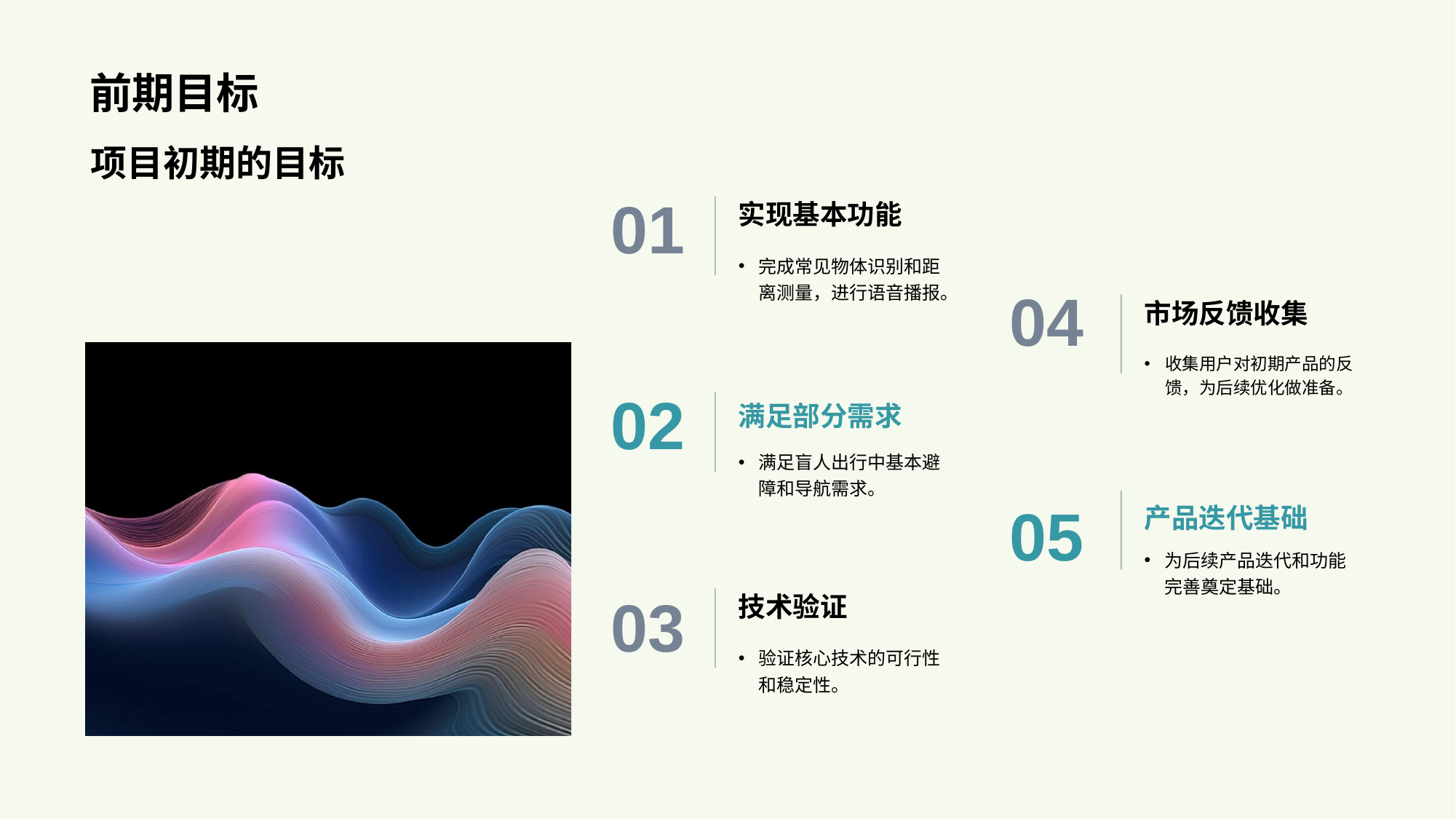

# 前期目标
项目初期的目标
实现基本功能
01
完成常见物体识别和距离测量，进行语音播报。

04
市场反馈收集
收集用户对初期产品的反馈，为后续优化做准备。
02
满足部分需求
满足盲人出行中基本避障和导航需求。
产品迭代基础
05
为后续产品迭代和功能完善奠定基础。
技术验证
03
验证核心技术的可行性和稳定性。